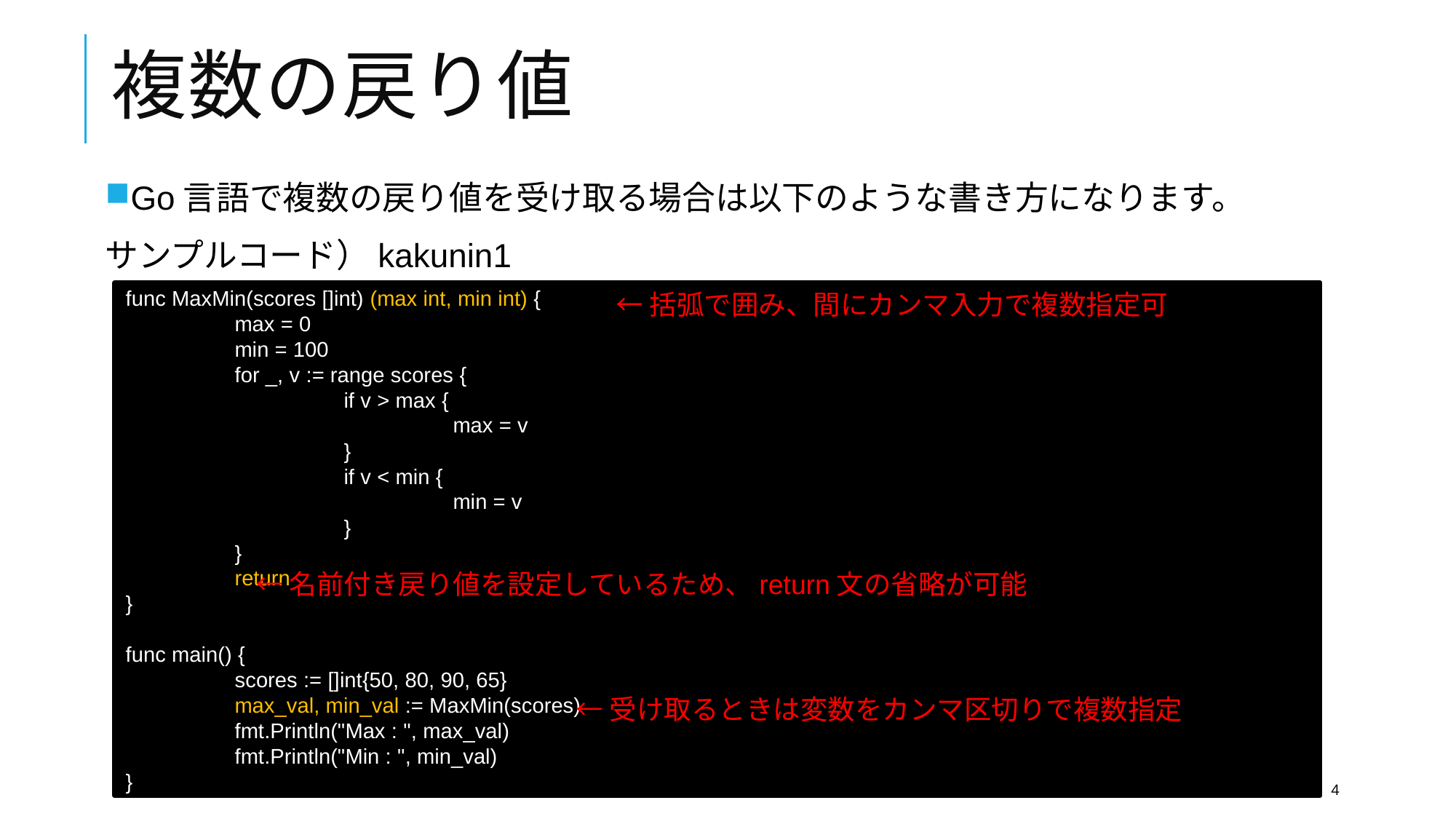

# 複数の戻り値
Go言語で複数の戻り値を受け取る場合は以下のような書き方になります。
サンプルコード）kakunin1
←括弧で囲み、間にカンマ入力で複数指定可
func MaxMin(scores []int) (max int, min int) {
	max = 0
	min = 100
	for _, v := range scores {
		if v > max {
			max = v
		}
		if v < min {
			min = v
		}
	}
	return
}

func main() {
	scores := []int{50, 80, 90, 65}
	max_val, min_val := MaxMin(scores)
	fmt.Println("Max : ", max_val)
	fmt.Println("Min : ", min_val)
}
←名前付き戻り値を設定しているため、return文の省略が可能
←受け取るときは変数をカンマ区切りで複数指定
4